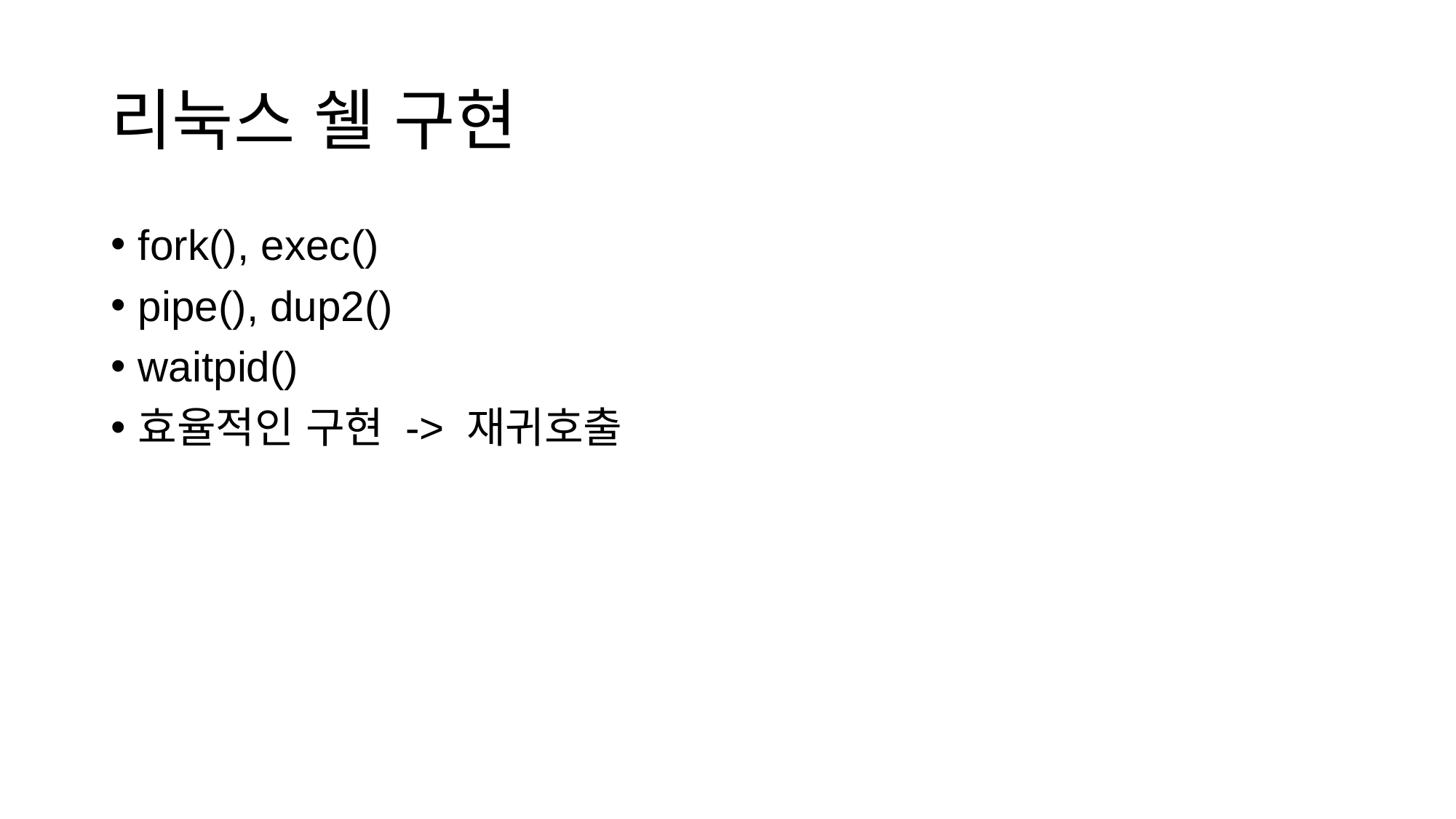

# 리눅스 쉘 구현
fork(), exec()
pipe(), dup2()
waitpid()
효율적인 구현 -> 재귀호출